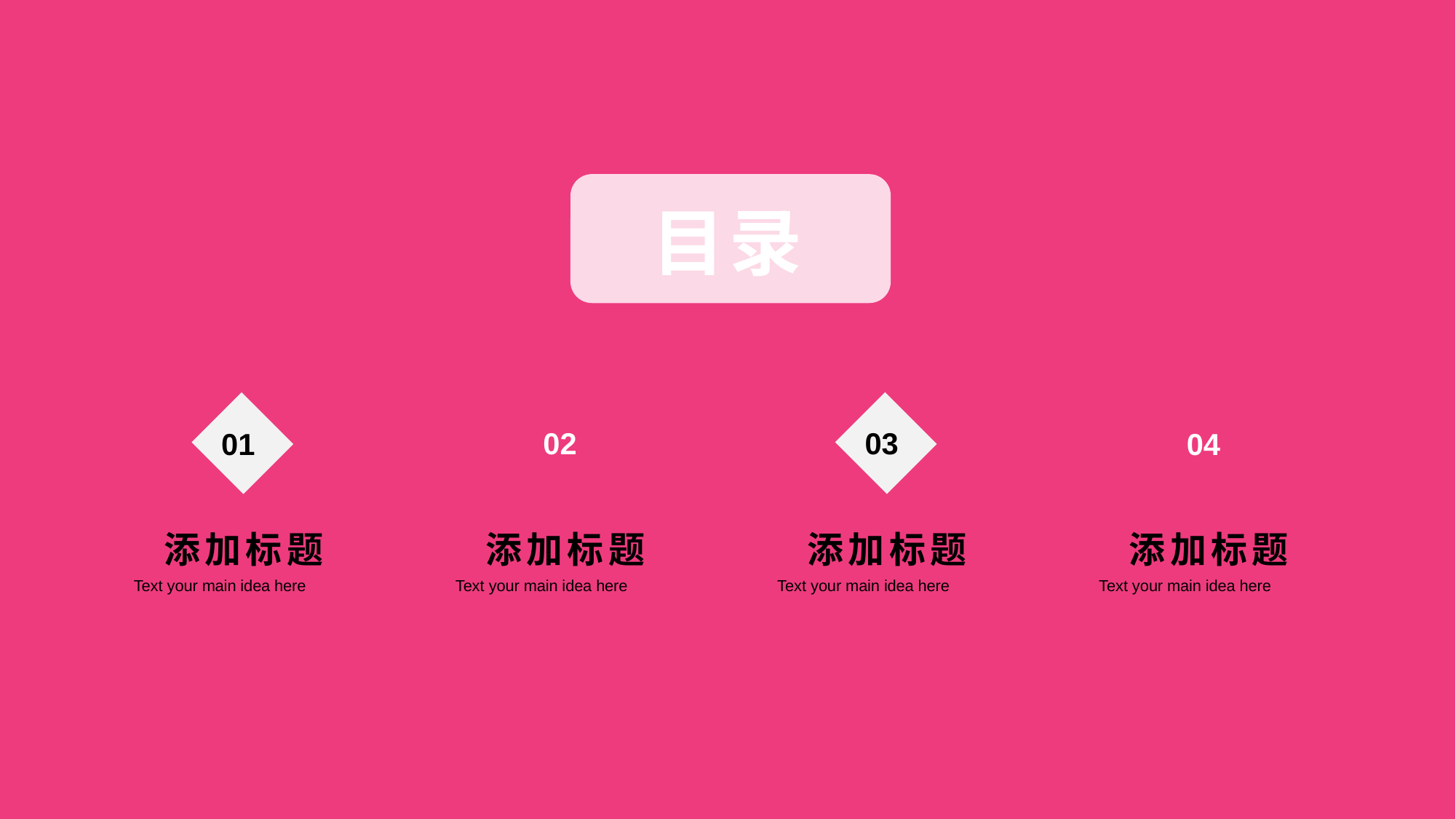

目录

03
添加标题
Text your main idea here

02

01
添加标题
Text your main idea here

04
添加标题
Text your main idea here
添加标题
Text your main idea here